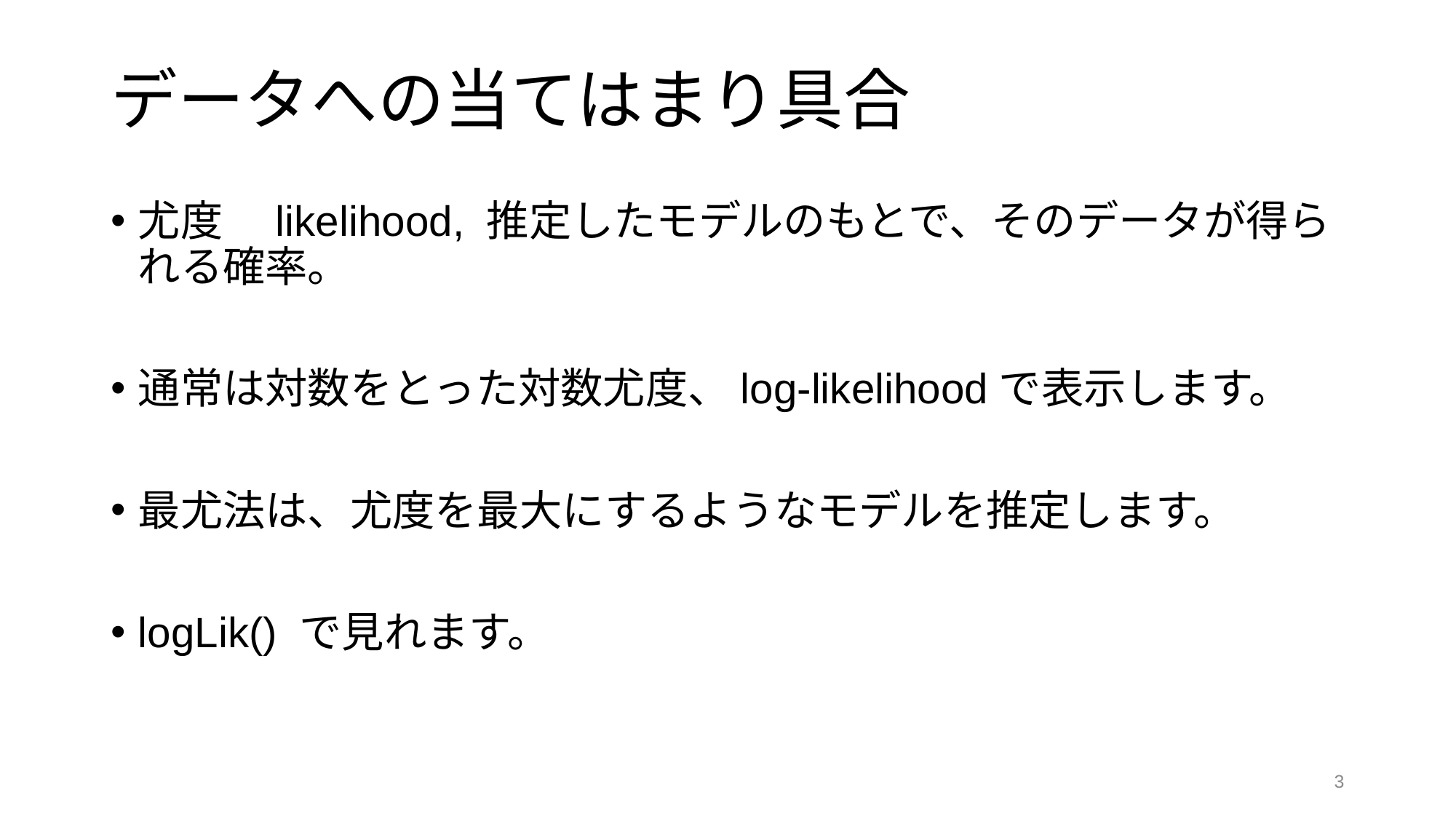

# データへの当てはまり具合
尤度　likelihood, 推定したモデルのもとで、そのデータが得られる確率。

通常は対数をとった対数尤度、log-likelihoodで表示します。

最尤法は、尤度を最大にするようなモデルを推定します。

logLik() で見れます。

3